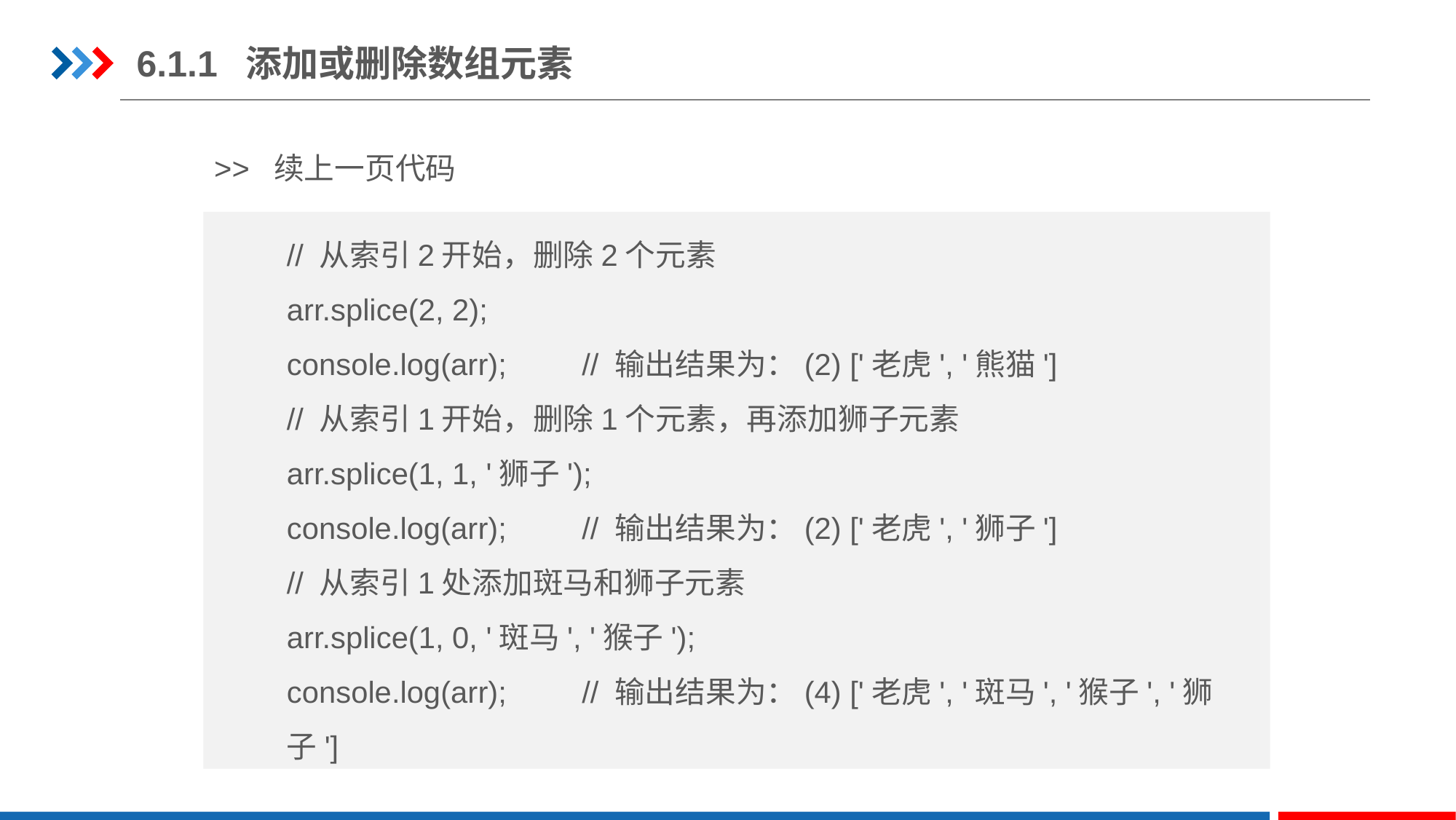

6.1.1	添加或删除数组元素
>>  续上一页代码
// 从索引2开始，删除2个元素
arr.splice(2, 2);
console.log(arr);         // 输出结果为：(2) ['老虎', '熊猫']
// 从索引1开始，删除1个元素，再添加狮子元素
arr.splice(1, 1, '狮子');
console.log(arr);         // 输出结果为：(2) ['老虎', '狮子']
// 从索引1处添加斑马和狮子元素
arr.splice(1, 0, '斑马', '猴子');
console.log(arr);         // 输出结果为：(4) ['老虎', '斑马', '猴子', '狮子']